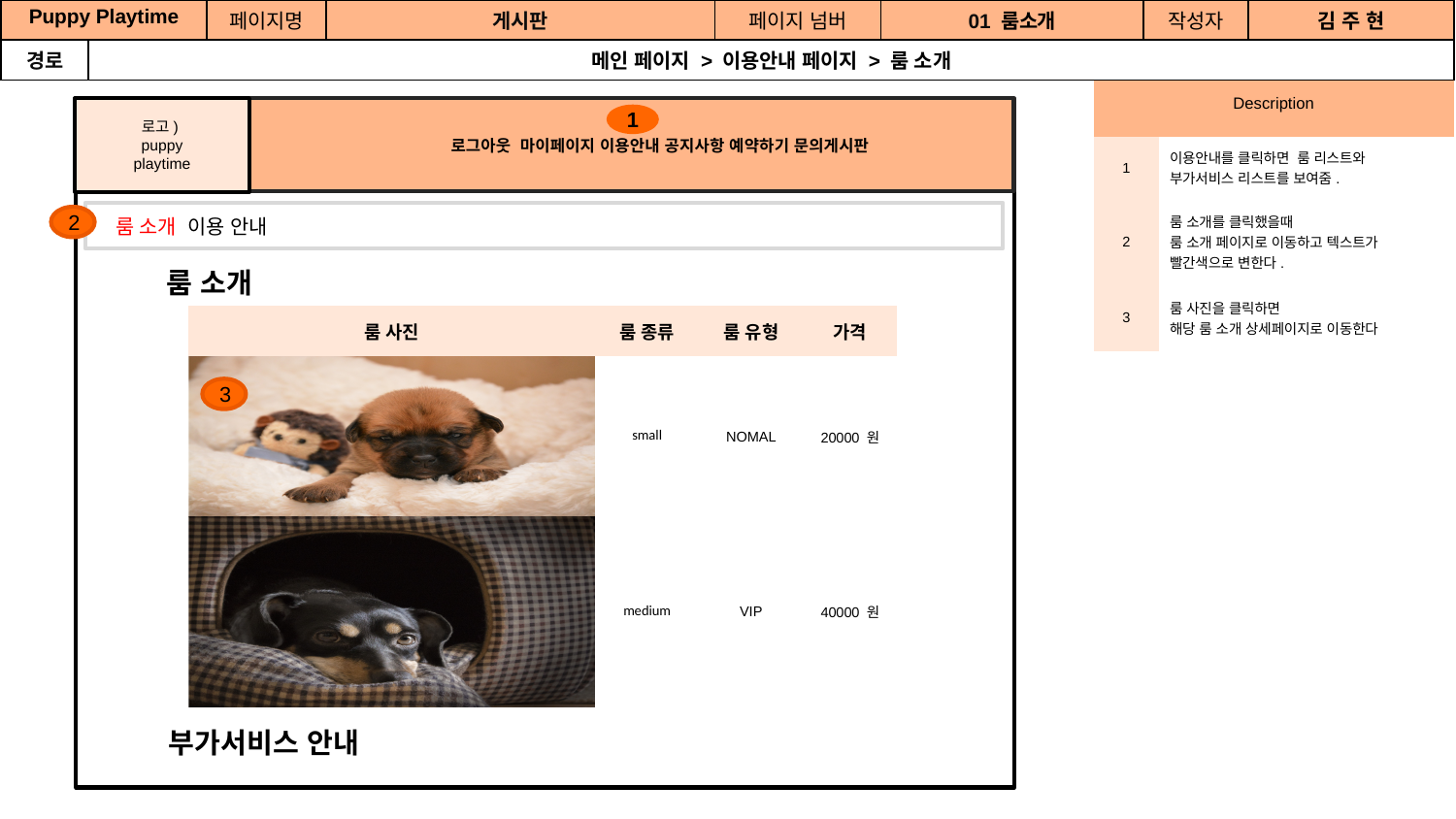

| Puppy Playtime | 김 주 영 | 페이지명 | 게시판 | 페이지 넘버 | 01 룸소개 | 작성자 | 김 주 현 |
| --- | --- | --- | --- | --- | --- | --- | --- |
| 경로 | 메인 페이지 > 이용안내 페이지 > 룸 소개 | 김 주 영 | 김 주 영 | 김 주 영 | 김 주 영 | 김 주 영 | 김 주 영 |
| Description |  |
| --- | --- |
| 1 | 이용안내를 클릭하면 룸 리스트와 부가서비스 리스트를 보여줌. |
| 2 | 룸 소개를 클릭했을때 룸 소개 페이지로 이동하고 텍스트가 빨간색으로 변한다. |
| 3 | 룸 사진을 클릭하면 해당 룸 소개 상세페이지로 이동한다 |
                                              로그아웃  마이페이지 이용안내 공지사항 예약하기 문의게시판
로고)
puppy
playtime
1

  룸 소개  이용 안내
2
룸 소개
| 룸 사진 | 룸 종류 | 룸 유형 | 가격 |
| --- | --- | --- | --- |
|  | small | NOMAL | 20000 원 |
|  | medium | VIP | 40000 원 |
3
부가서비스 안내